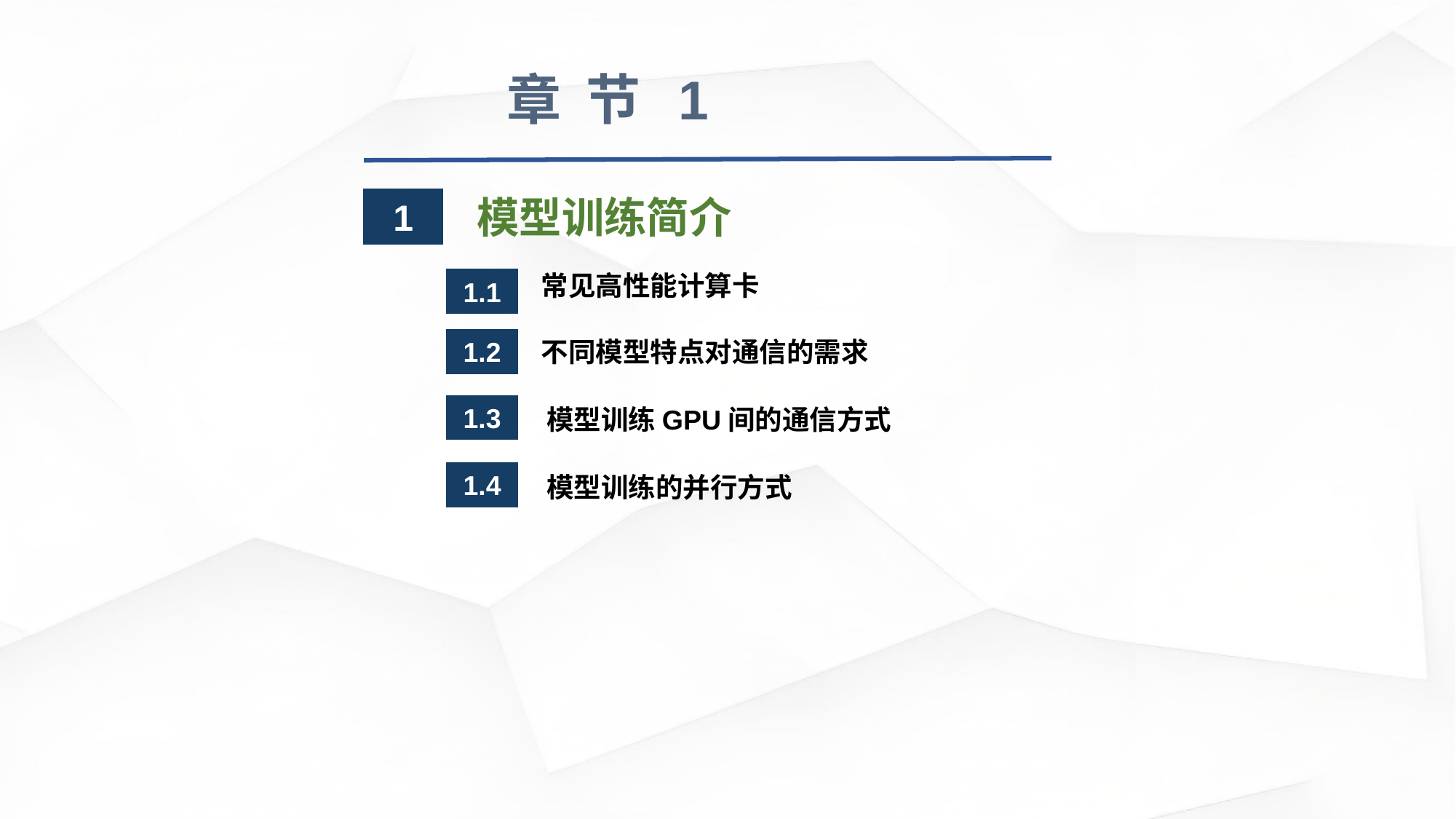

章  节  1
模型训练简介
1
常见高性能计算卡
1.1
1.2
不同模型特点对通信的需求
1.3
模型训练的并行方式
模型训练GPU间的通信方式
1.4